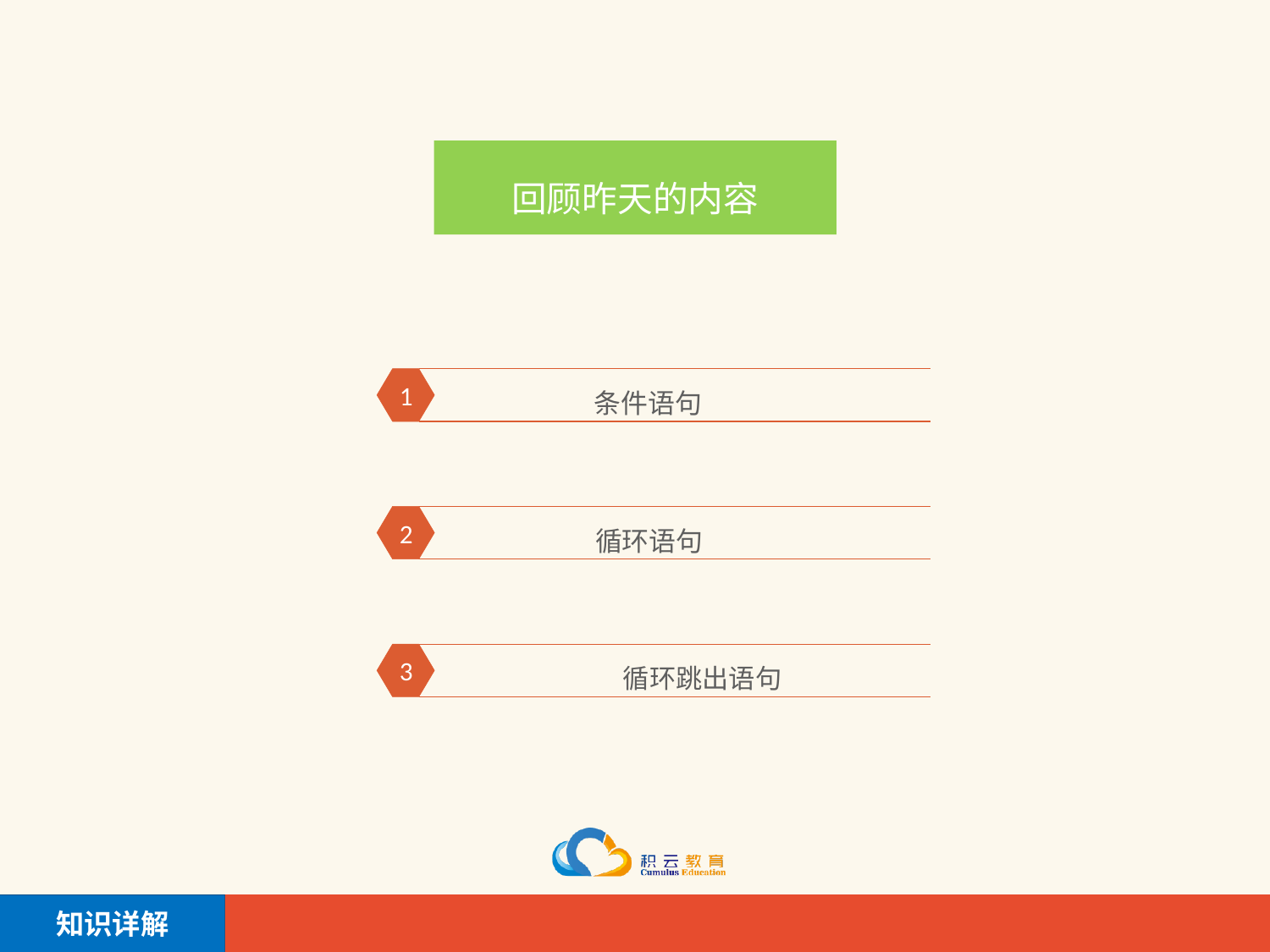

回顾昨天的内容
1
	        条件语句
2
	        循环语句
3
	        循环跳出语句